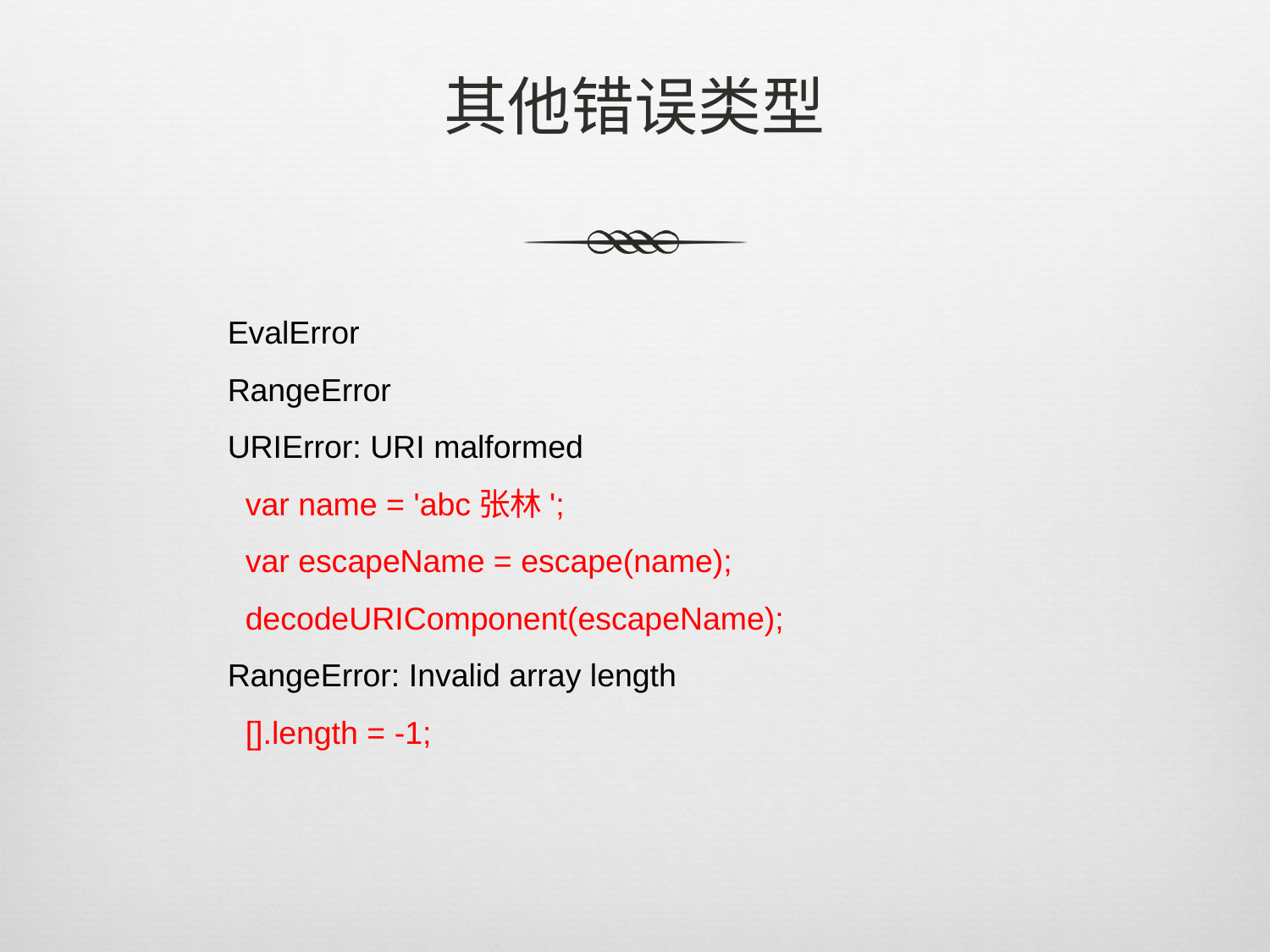

# 其他错误类型
EvalError
RangeError
URIError: URI malformed
  var name = 'abc张林';
  var escapeName = escape(name);
  decodeURIComponent(escapeName);
RangeError: Invalid array length
  [].length = -1;